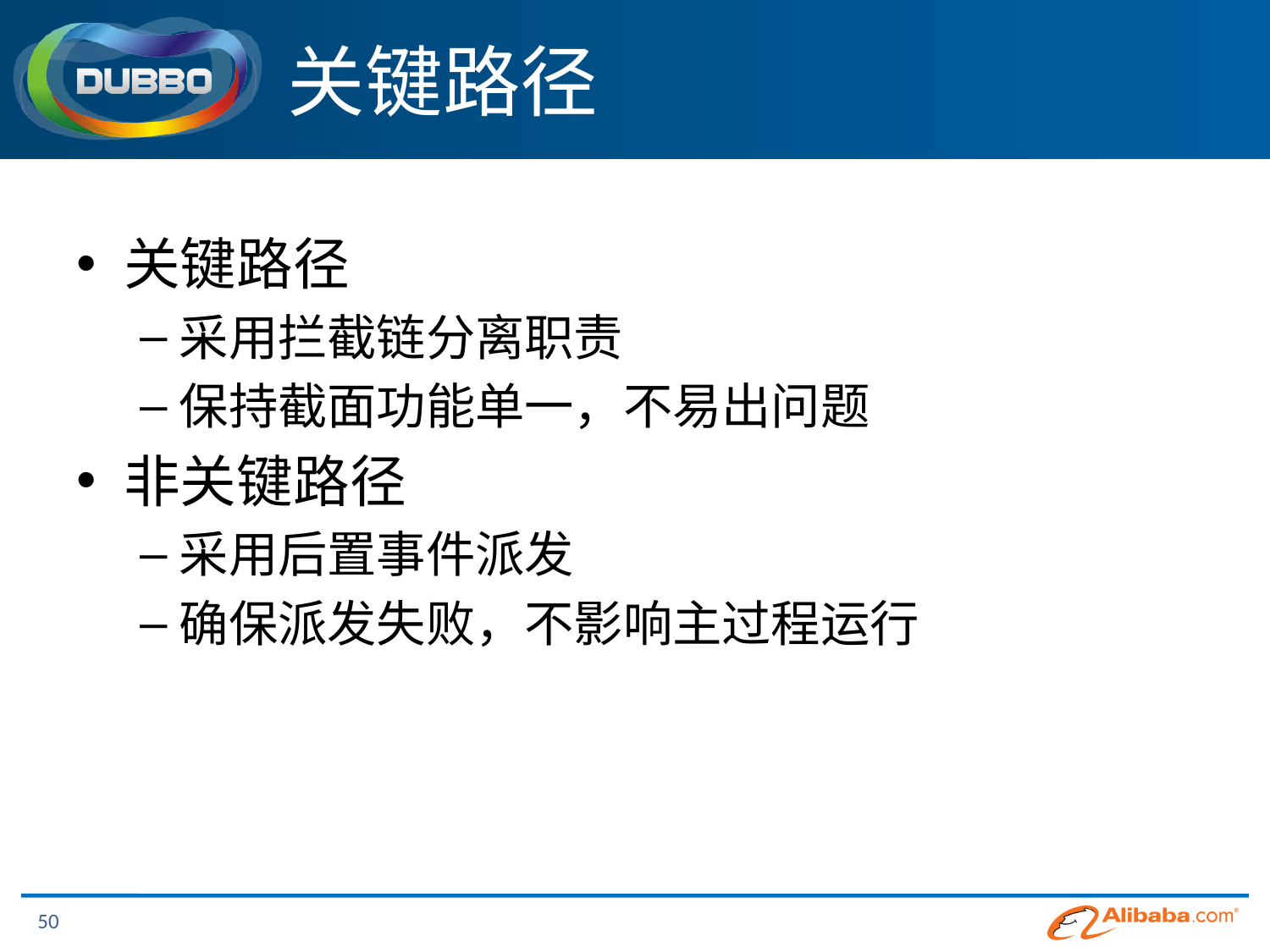

# 关键路径
关键路径
采用拦截链分离职责
保持截面功能单一，不易出问题
非关键路径
采用后置事件派发
确保派发失败，不影响主过程运行
50